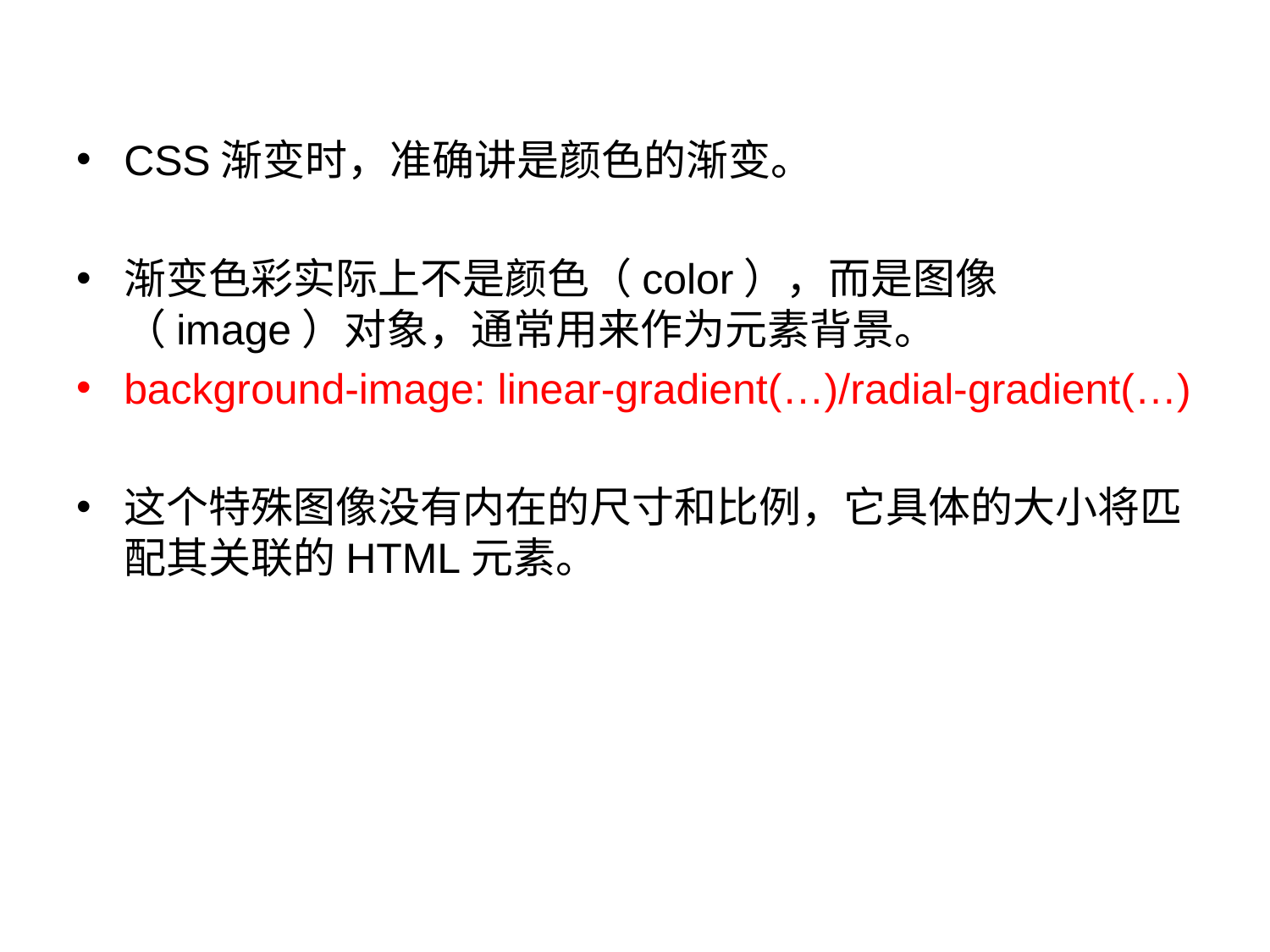

#
CSS渐变时，准确讲是颜色的渐变。

渐变色彩实际上不是颜色（color），而是图像（image）对象，通常用来作为元素背景。
background-image: linear-gradient(…)/radial-gradient(…)

这个特殊图像没有内在的尺寸和比例，它具体的大小将匹配其关联的HTML元素。